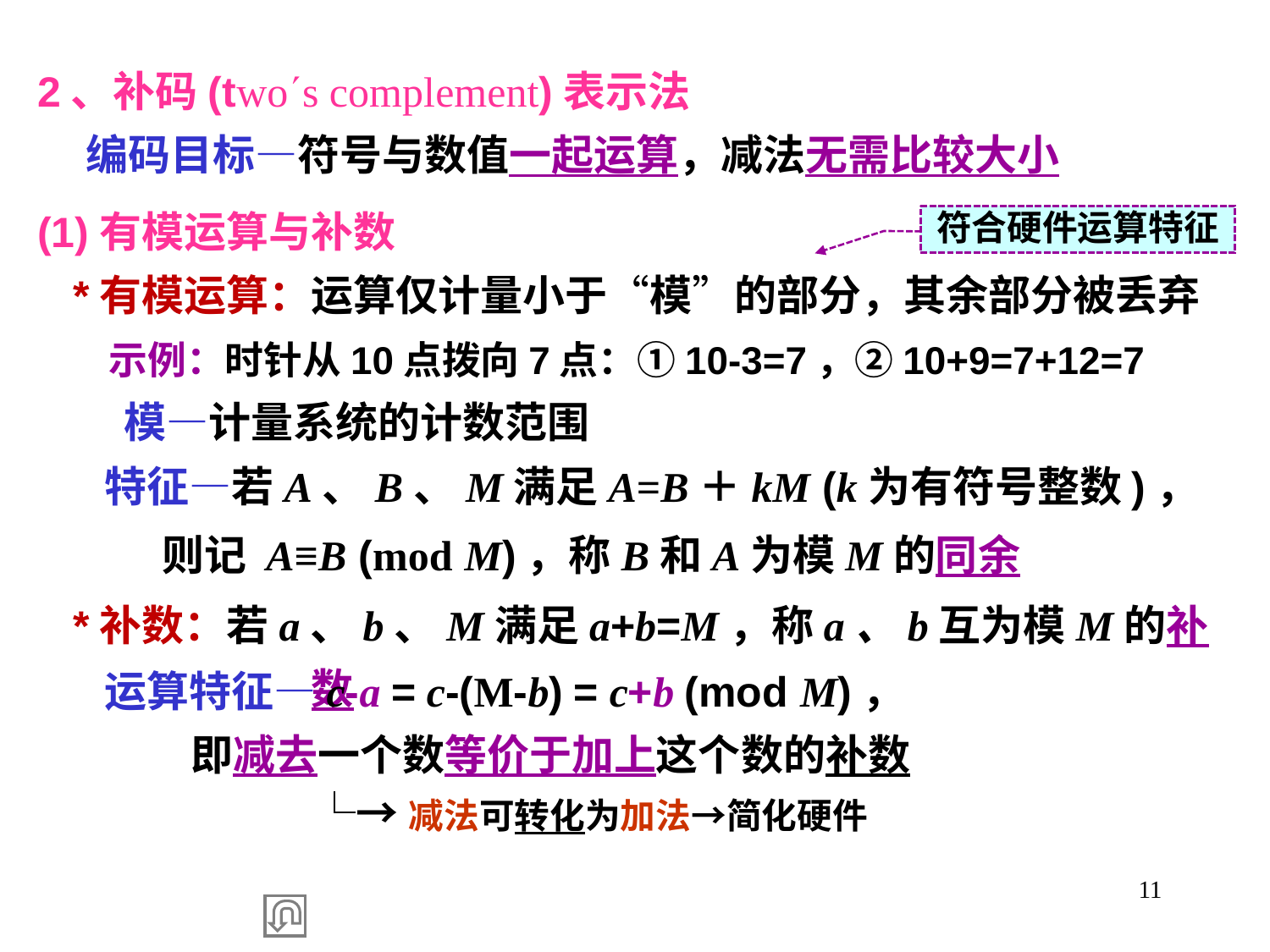

2、补码(two′s complement)表示法
    编码目标—符号与数值一起运算，减法无需比较大小
(1)有模运算与补数
   *有模运算：运算仅计量小于“模”的部分，其余部分被丢弃
       示例：时针从10点拨向7点：①10-3=7，②10+9=7+12=7
        模—计量系统的计数范围
符合硬件运算特征
      特征—若A、B、M满足A=B＋kM (k为有符号整数)，
            则记 A≡B (mod M)，称B和A为模M的同余
   *补数：若a、b、M满足a+b=M，称a、b互为模M的补数
      运算特征—c-a = c-(M-b) = c+b (mod M)，
               即减去一个数等价于加上这个数的补数
                             └→减法可转化为加法→简化硬件
11